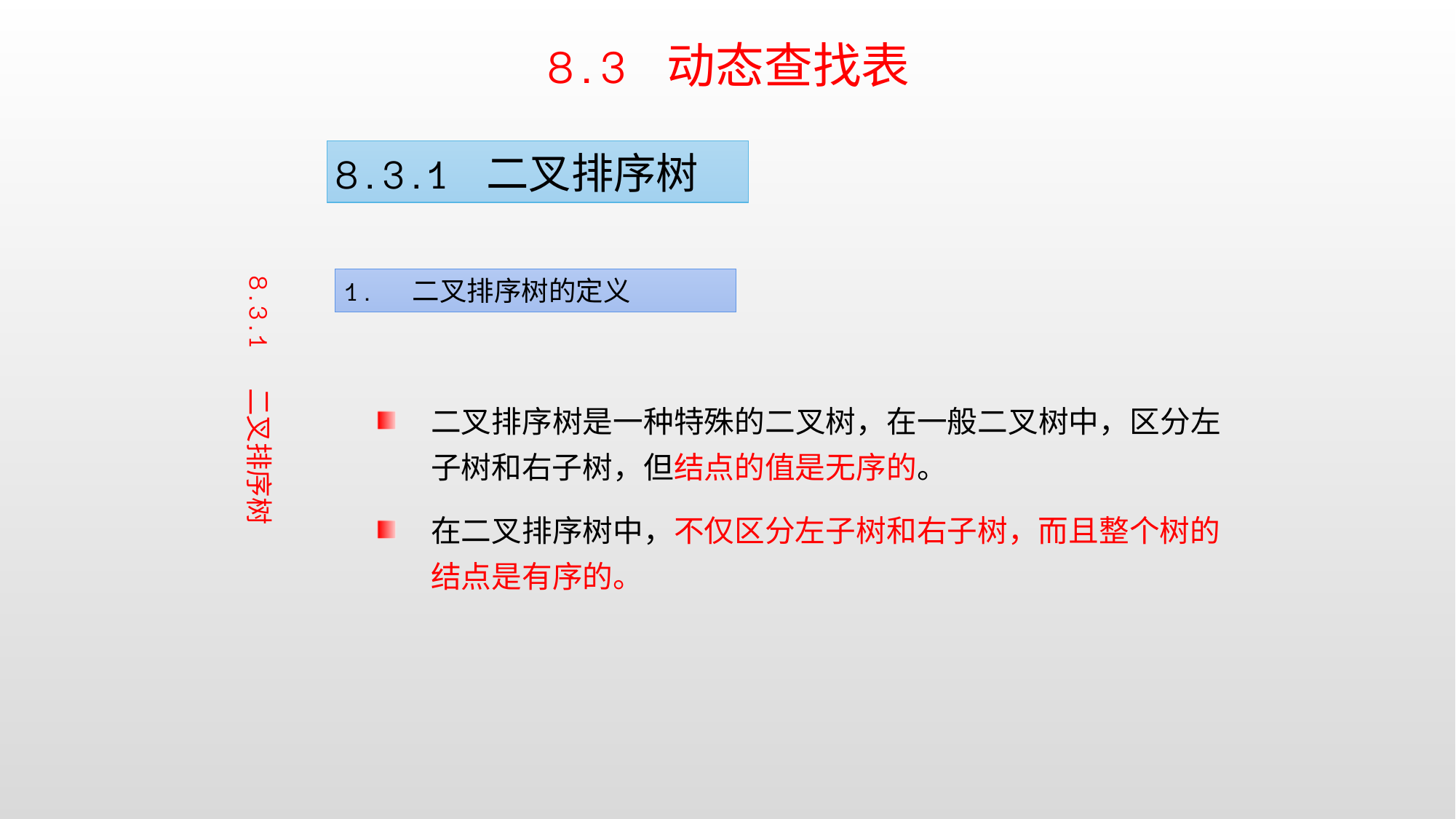

8.3 动态查找表
8.3.1 二叉排序树
8.3.1  二叉排序树
1.  二叉排序树的定义
二叉排序树是一种特殊的二叉树，在一般二叉树中，区分左子树和右子树，但结点的值是无序的。
在二叉排序树中，不仅区分左子树和右子树，而且整个树的结点是有序的。